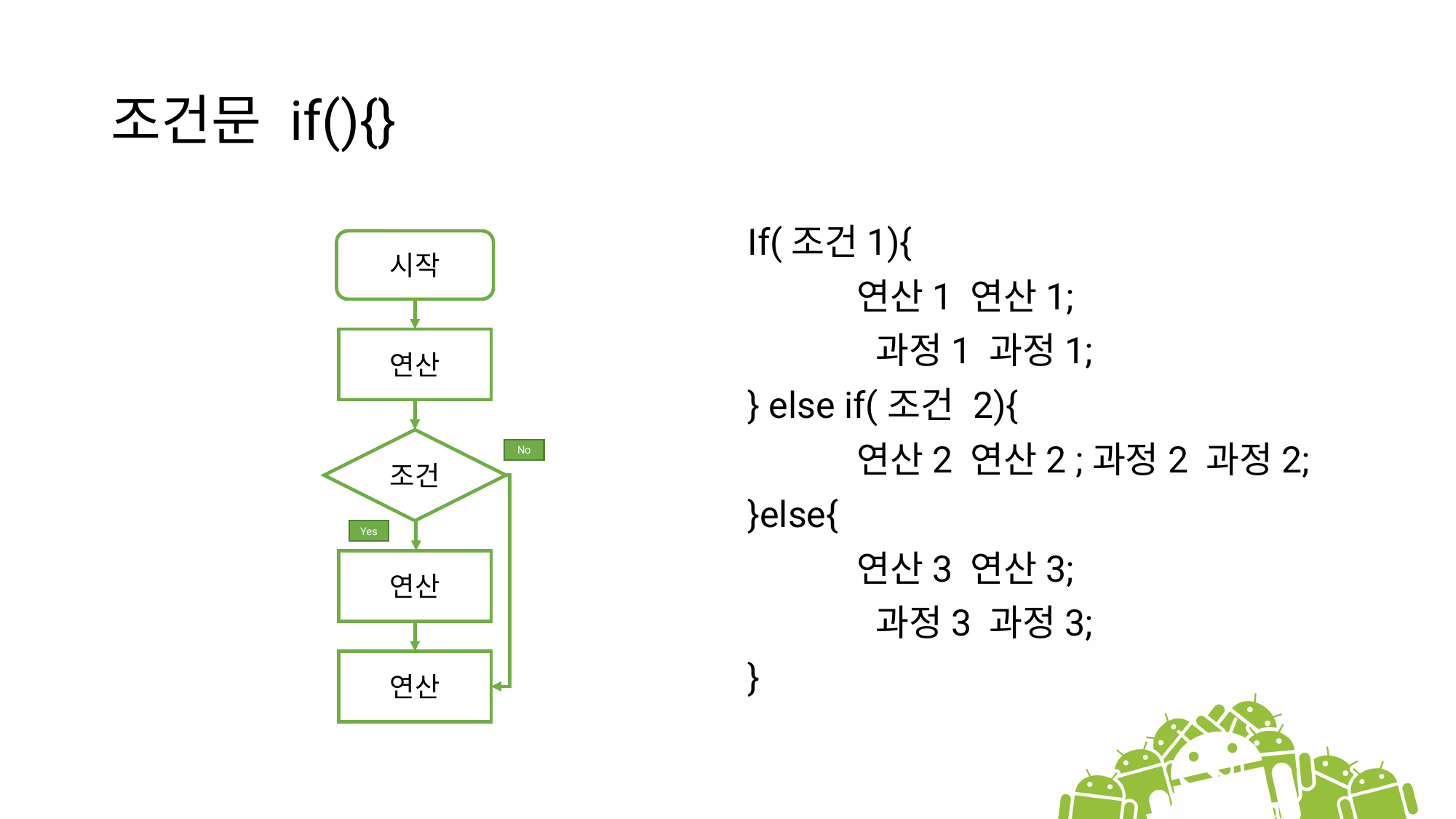

# 조건문 if(){}

If(조건1){
	연산1 연산1;
	 과정1 과정1;
} else if(조건 2){
	연산2 연산2 ;과정2 과정2;
}else{
	연산3 연산3;
	 과정3 과정3;
}
시작
연산
조건
No
Yes
연산
연산